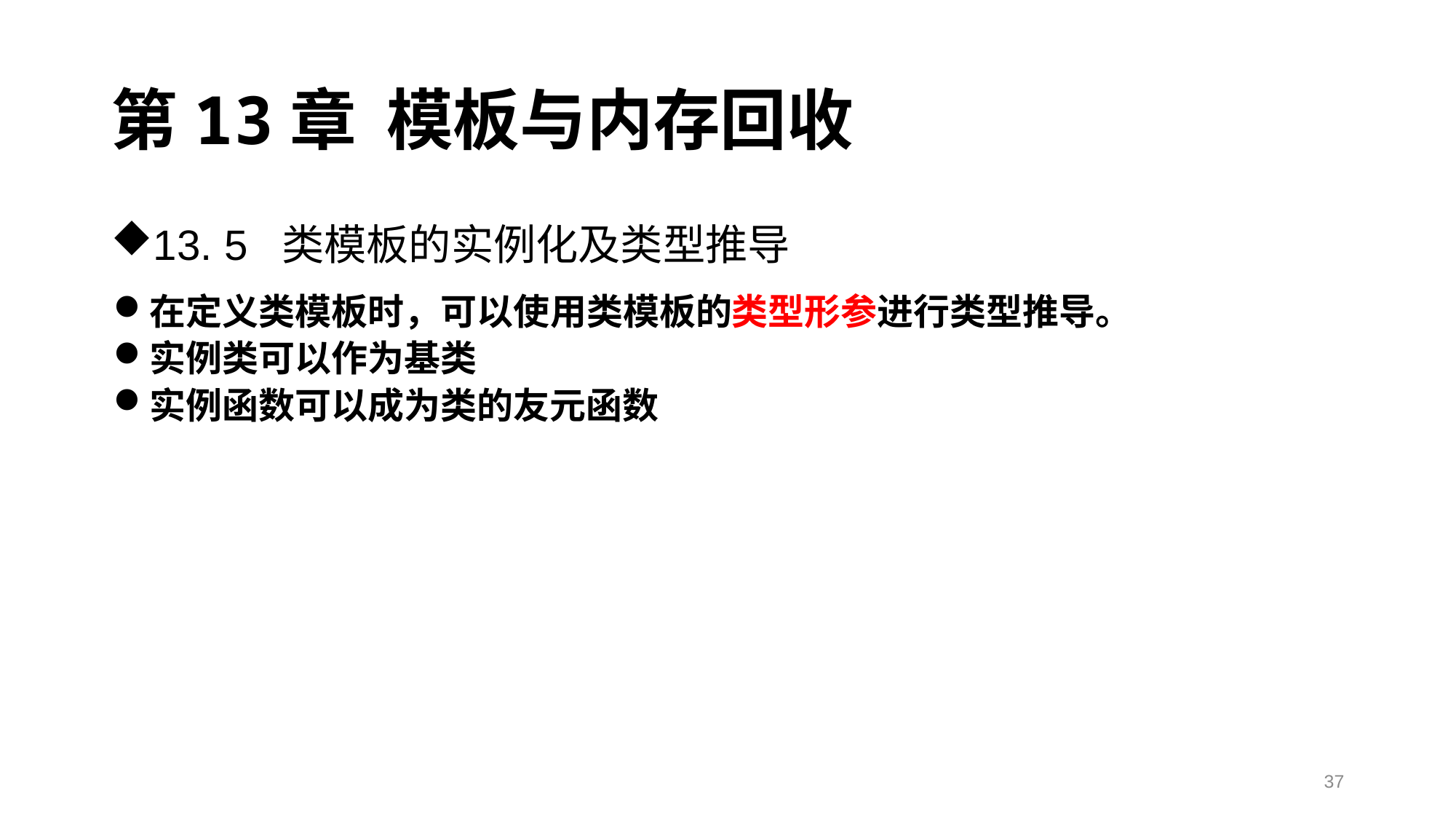

# 第13章  模板与内存回收
13. 5  类模板的实例化及类型推导
在定义类模板时，可以使用类模板的类型形参进行类型推导。
实例类可以作为基类
实例函数可以成为类的友元函数
37